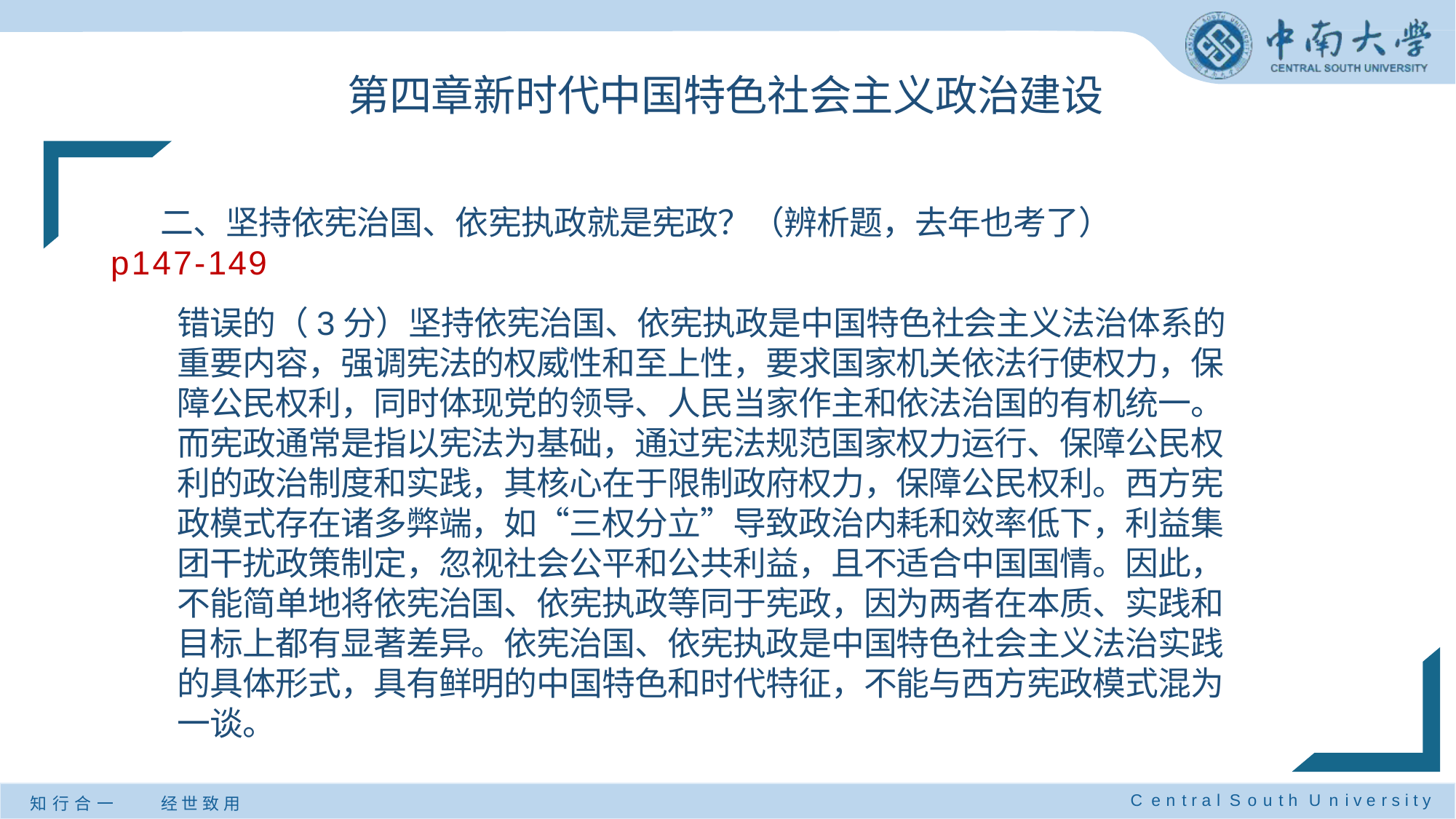

# 第四章新时代中国特色社会主义政治建设

二、坚持依宪治国、依宪执政就是宪政？（辨析题，去年也考了）
p147-149
错误的（3分）坚持依宪治国、依宪执政是中国特色社会主义法治体系的重要内容，强调宪法的权威性和至上性，要求国家机关依法行使权力，保障公民权利，同时体现党的领导、人民当家作主和依法治国的有机统一。而宪政通常是指以宪法为基础，通过宪法规范国家权力运行、保障公民权利的政治制度和实践，其核心在于限制政府权力，保障公民权利。西方宪政模式存在诸多弊端，如“三权分立”导致政治内耗和效率低下，利益集团干扰政策制定，忽视社会公平和公共利益，且不适合中国国情。因此，不能简单地将依宪治国、依宪执政等同于宪政，因为两者在本质、实践和目标上都有显著差异。依宪治国、依宪执政是中国特色社会主义法治实践的具体形式，具有鲜明的中国特色和时代特征，不能与西方宪政模式混为一谈。

C e n t r a l S o u t h U n i v e r s i t y
知 行 合 一
经 世 致 用